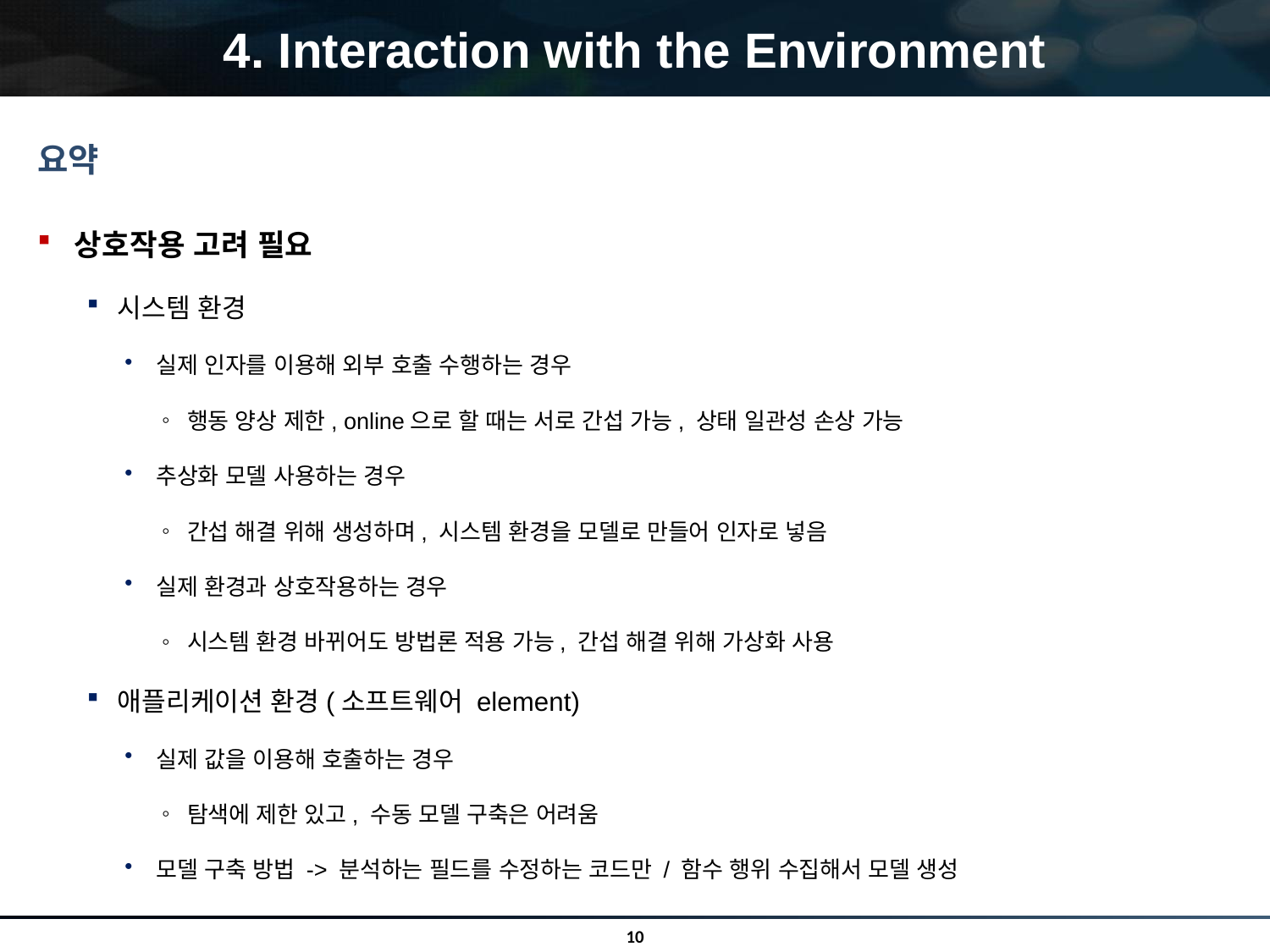

# 4. Interaction with the Environment
요약
상호작용 고려 필요
시스템 환경
실제 인자를 이용해 외부 호출 수행하는 경우
행동 양상 제한, online으로 할 때는 서로 간섭 가능, 상태 일관성 손상 가능
추상화 모델 사용하는 경우
간섭 해결 위해 생성하며, 시스템 환경을 모델로 만들어 인자로 넣음
실제 환경과 상호작용하는 경우
시스템 환경 바뀌어도 방법론 적용 가능, 간섭 해결 위해 가상화 사용
애플리케이션 환경(소프트웨어 element)
실제 값을 이용해 호출하는 경우
탐색에 제한 있고, 수동 모델 구축은 어려움
모델 구축 방법 -> 분석하는 필드를 수정하는 코드만 / 함수 행위 수집해서 모델 생성